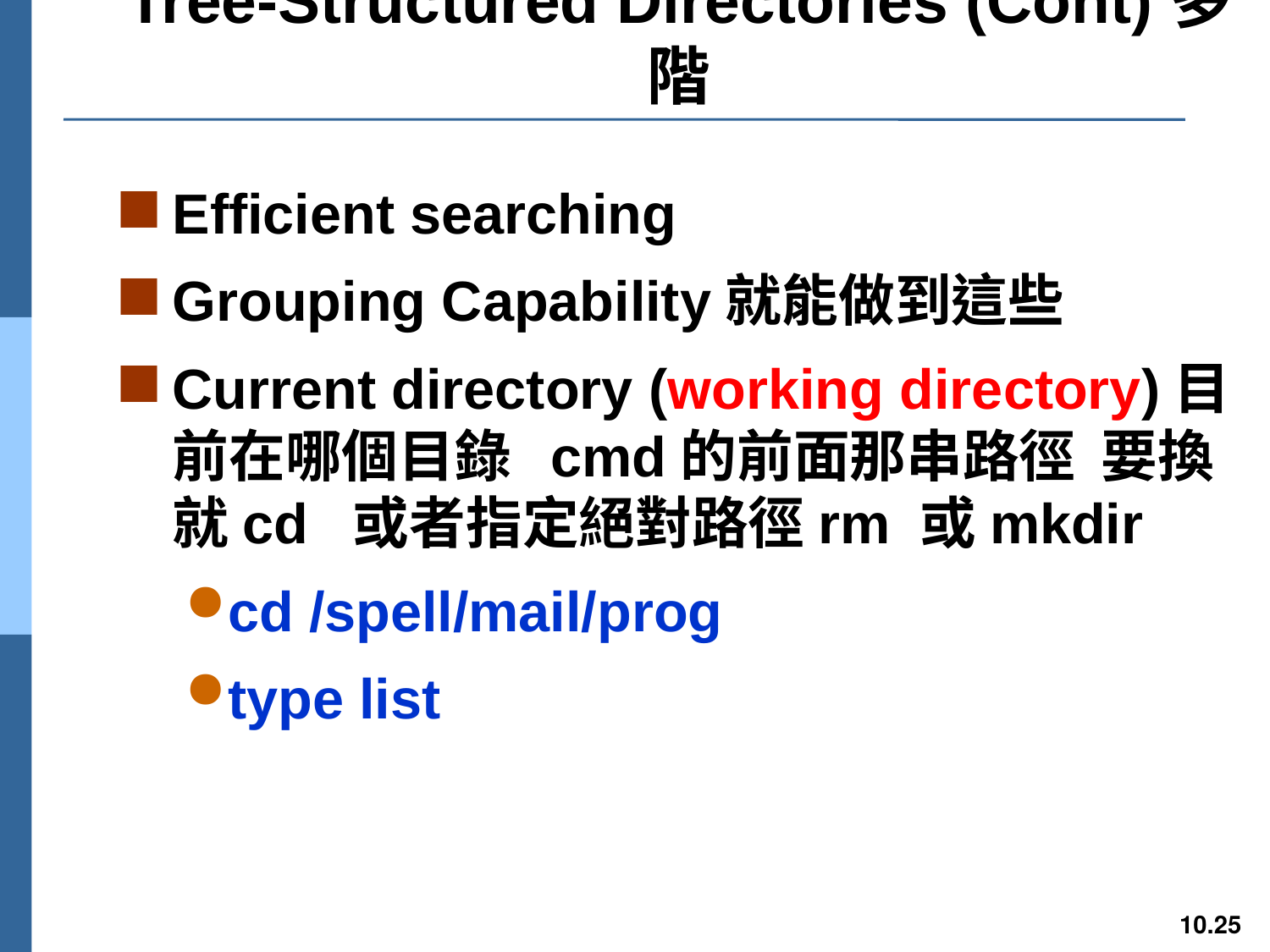

# Tree-Structured Directories (Cont)多階
Efficient searching
Grouping Capability就能做到這些
Current directory (working directory)目前在哪個目錄  cmd的前面那串路徑  要換就cd  或者指定絕對路徑rm 或mkdir
cd /spell/mail/prog
type list